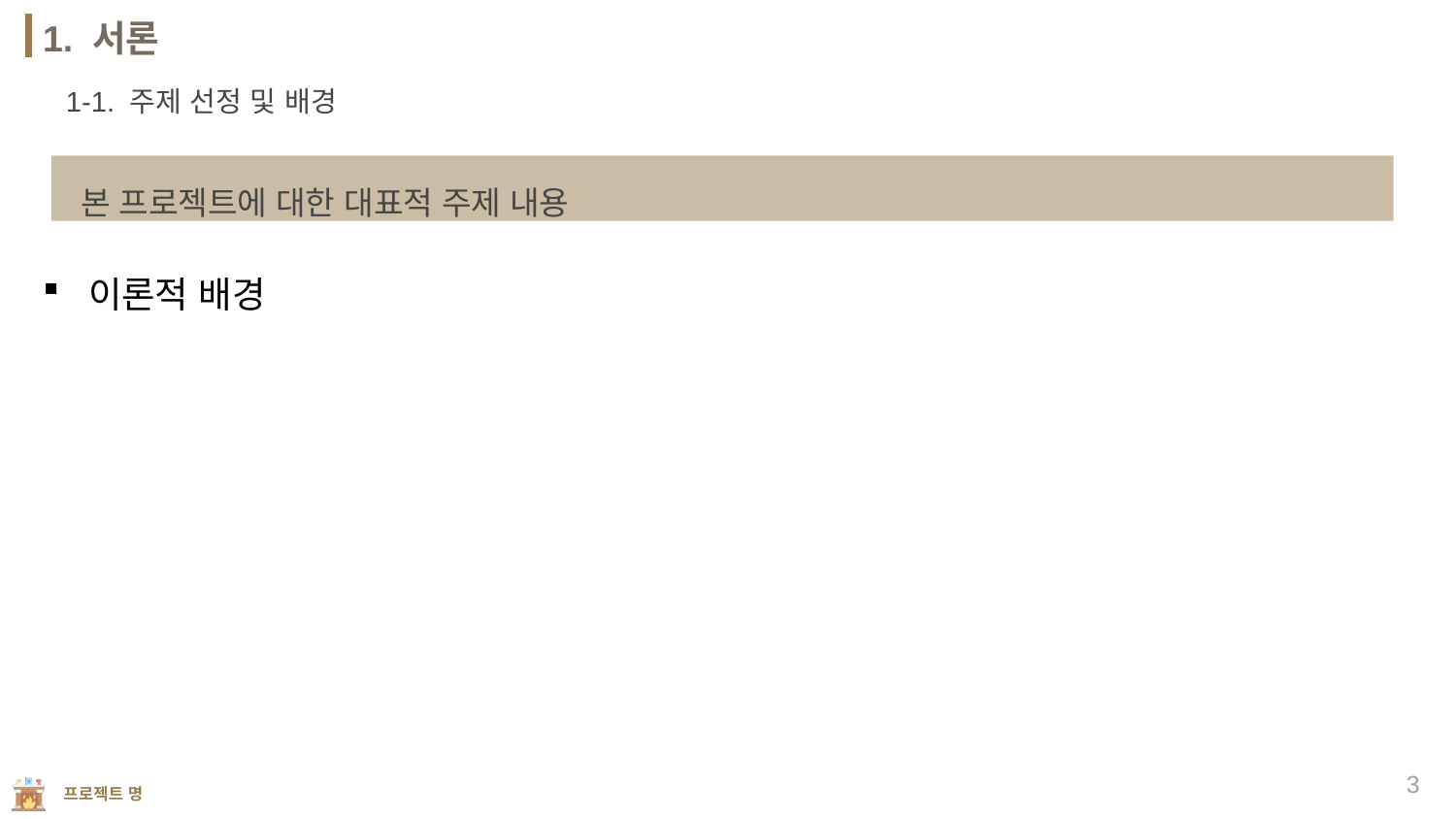

1. 서론
1-1. 주제 선정 및 배경
 본 프로젝트에 대한 대표적 주제 내용
이론적 배경
3